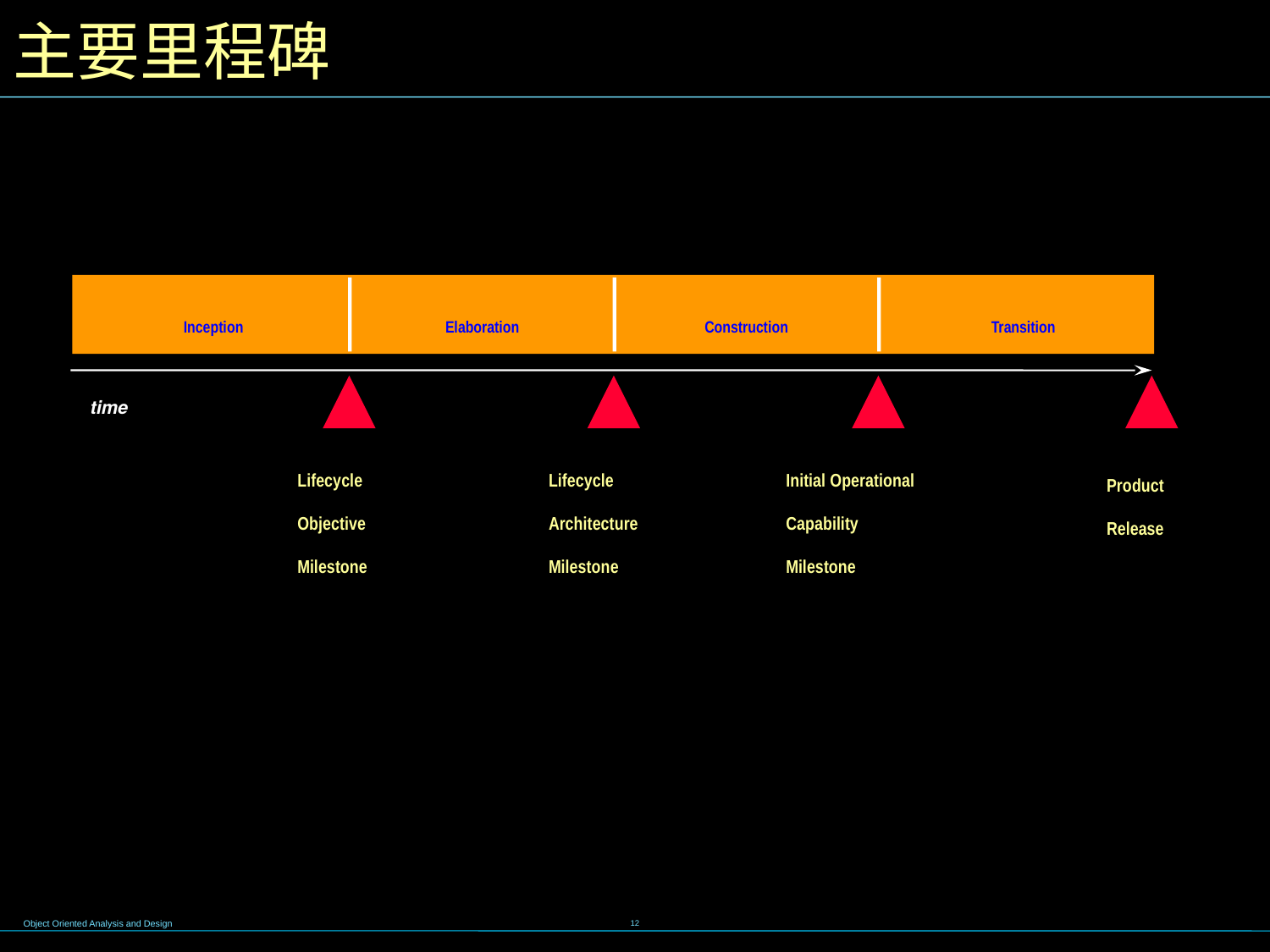

# 主要里程碑

Inception
Elaboration
Construction
Transition
time

Lifecycle
Objective
Milestone

Lifecycle
Architecture
Milestone

Initial Operational
Capability
Milestone

Product
Release